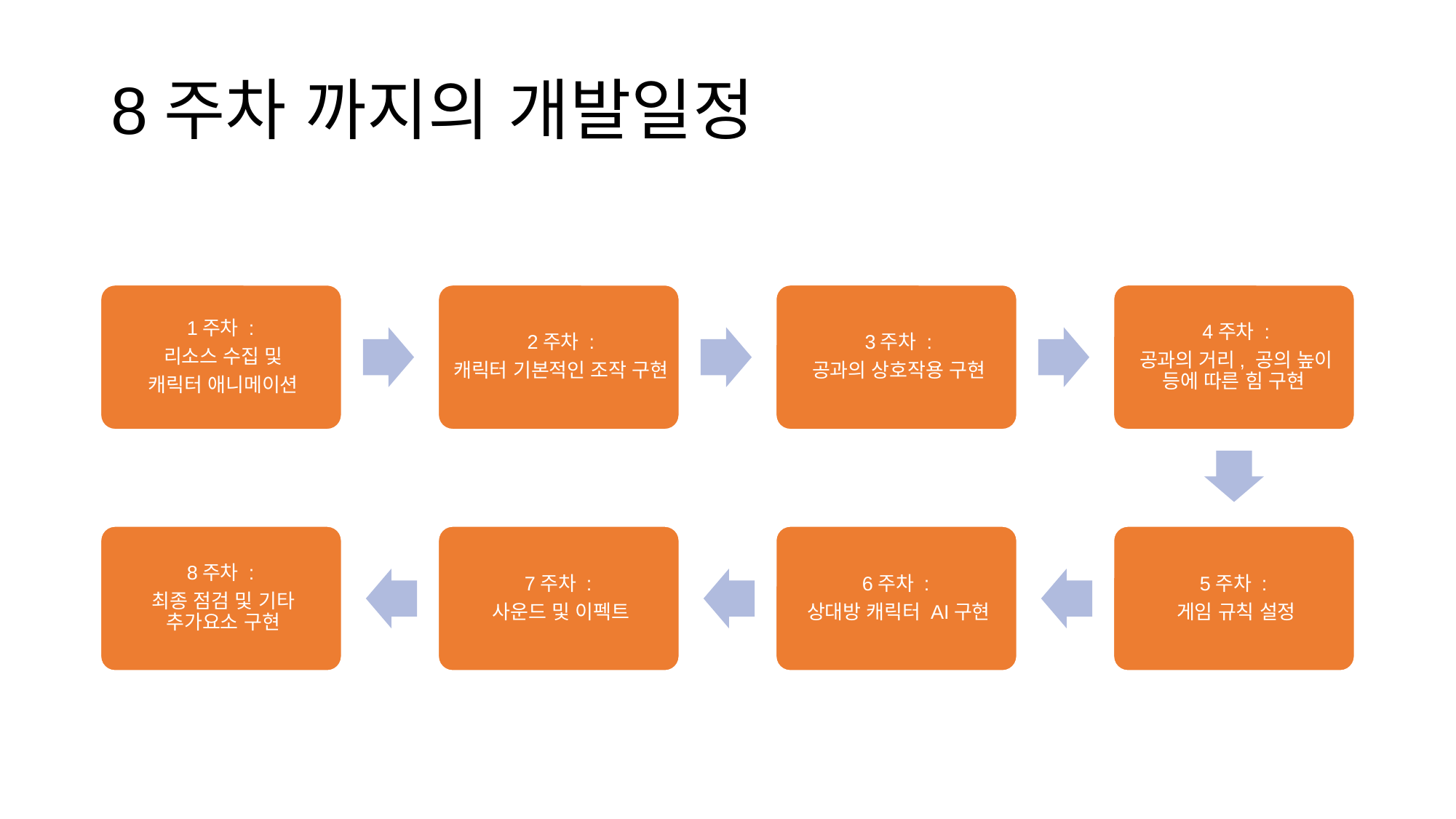

# 8주차 까지의 개발일정
1주차 :
리소스 수집 및
캐릭터 애니메이션

2주차 :
캐릭터 기본적인 조작 구현

3주차 :
공과의 상호작용 구현

4주차 :
공과의 거리, 공의 높이 등에 따른 힘 구현

5주차 :
게임 규칙 설정

6주차 :
상대방 캐릭터 AI구현

7주차 :
사운드 및 이펙트

8주차 :
최종 점검 및 기타 추가요소 구현